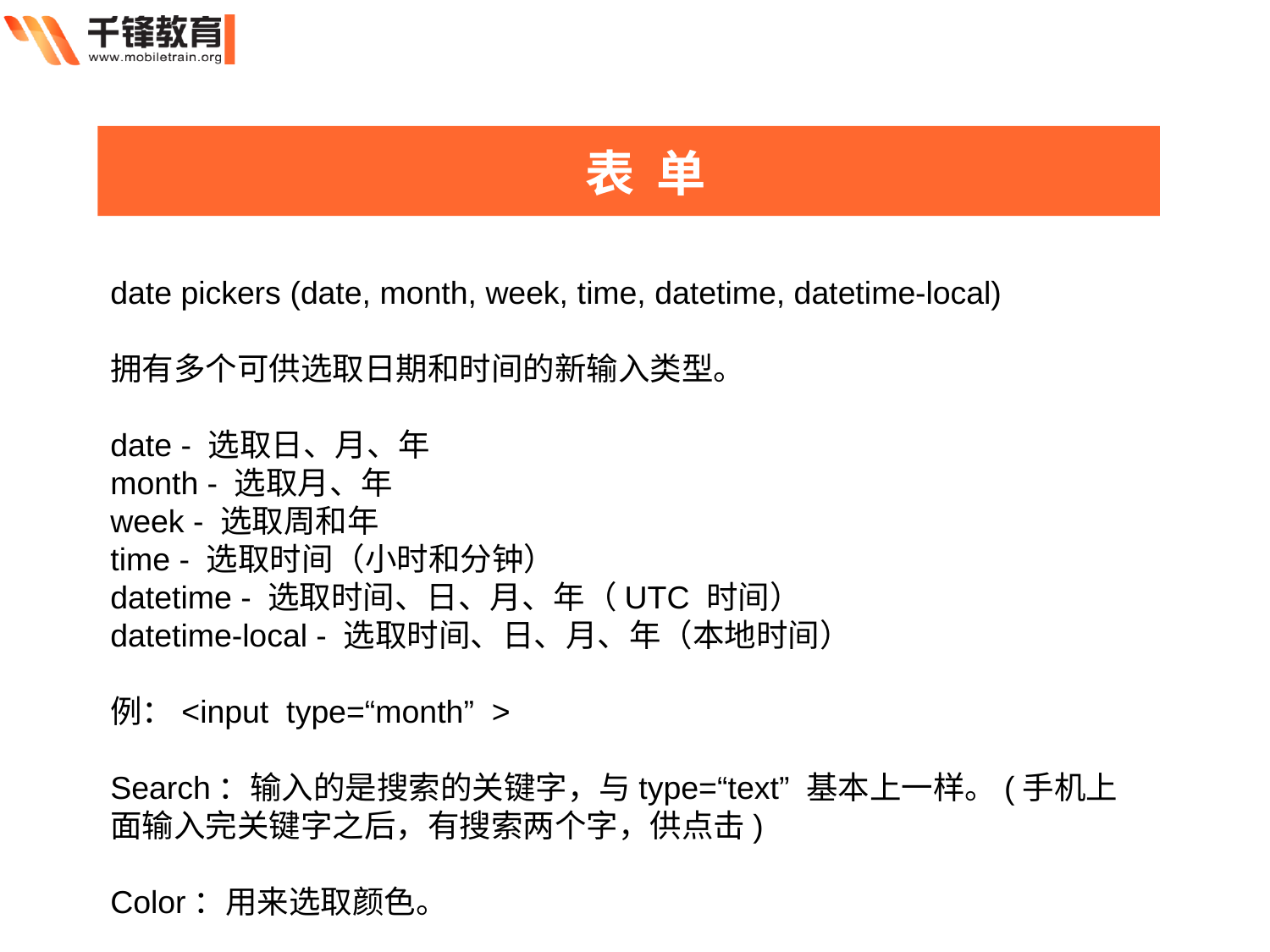

表  单
date pickers (date, month, week, time, datetime, datetime-local)

拥有多个可供选取日期和时间的新输入类型。

date - 选取日、月、年
month - 选取月、年
week - 选取周和年
time - 选取时间（小时和分钟）
datetime - 选取时间、日、月、年（UTC 时间）
datetime-local - 选取时间、日、月、年（本地时间）

例：<input  type=“month”  >

Search：输入的是搜索的关键字，与type=“text” 基本上一样。(手机上面输入完关键字之后，有搜索两个字，供点击)

Color：用来选取颜色。